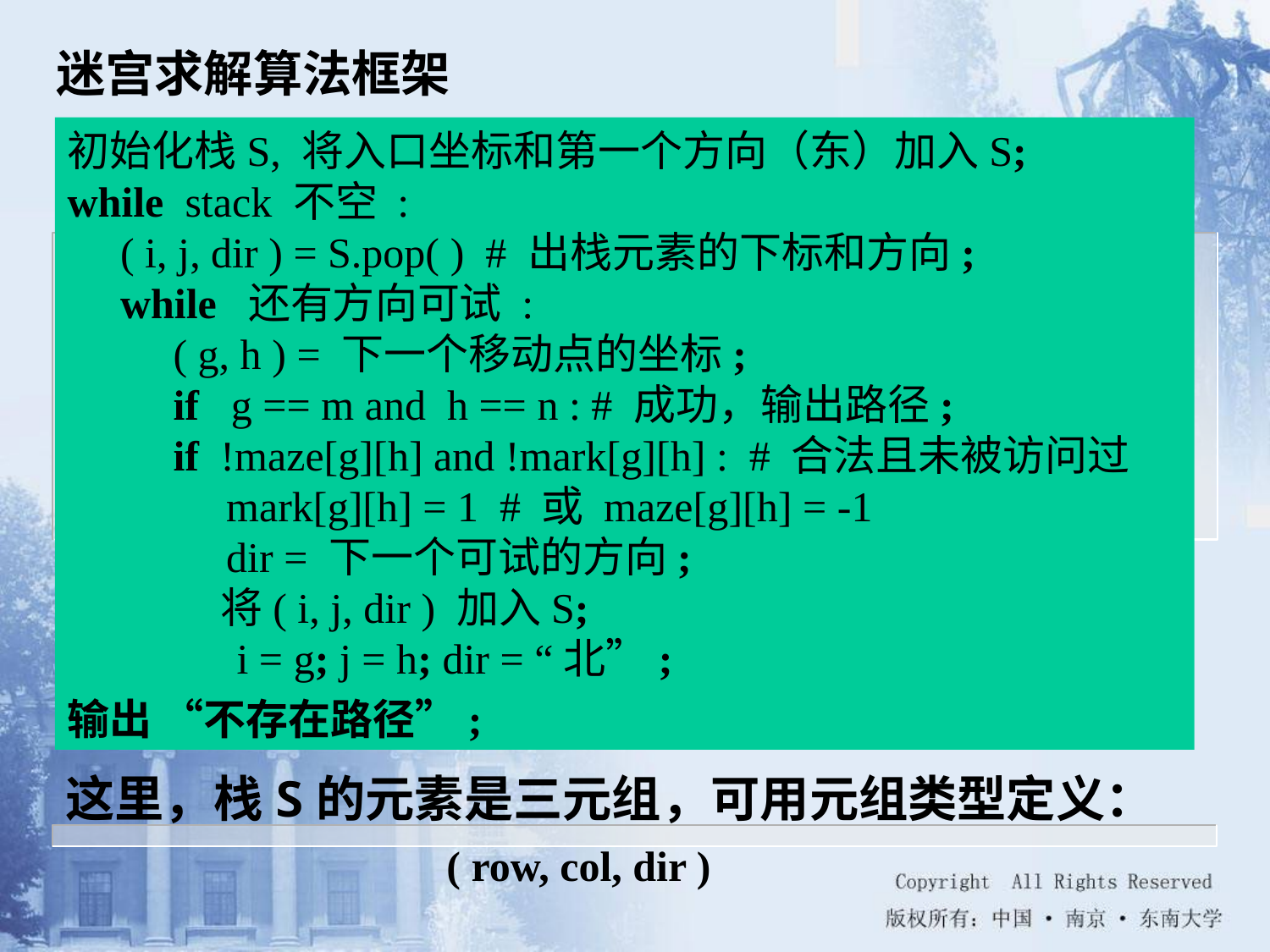

迷宫求解算法框架
初始化栈S, 将入口坐标和第一个方向（东）加入S;
while  stack 不空 :
     ( i, j, dir ) = S.pop( )  # 出栈元素的下标和方向;
     while  还有方向可试 :
          ( g, h ) = 下一个移动点的坐标;
          if   g == m and  h == n : # 成功，输出路径;
          if  !maze[g][h] and !mark[g][h] :  # 合法且未被访问过
               mark[g][h] = 1  # 或 maze[g][h] = -1
               dir = 下一个可试的方向;
               将( i, j, dir ) 加入S;
                i = g; j = h; dir = “北”;
输出 “不存在路径”;
这里，栈S的元素是三元组，可用元组类型定义：
                                    ( row, col, dir )